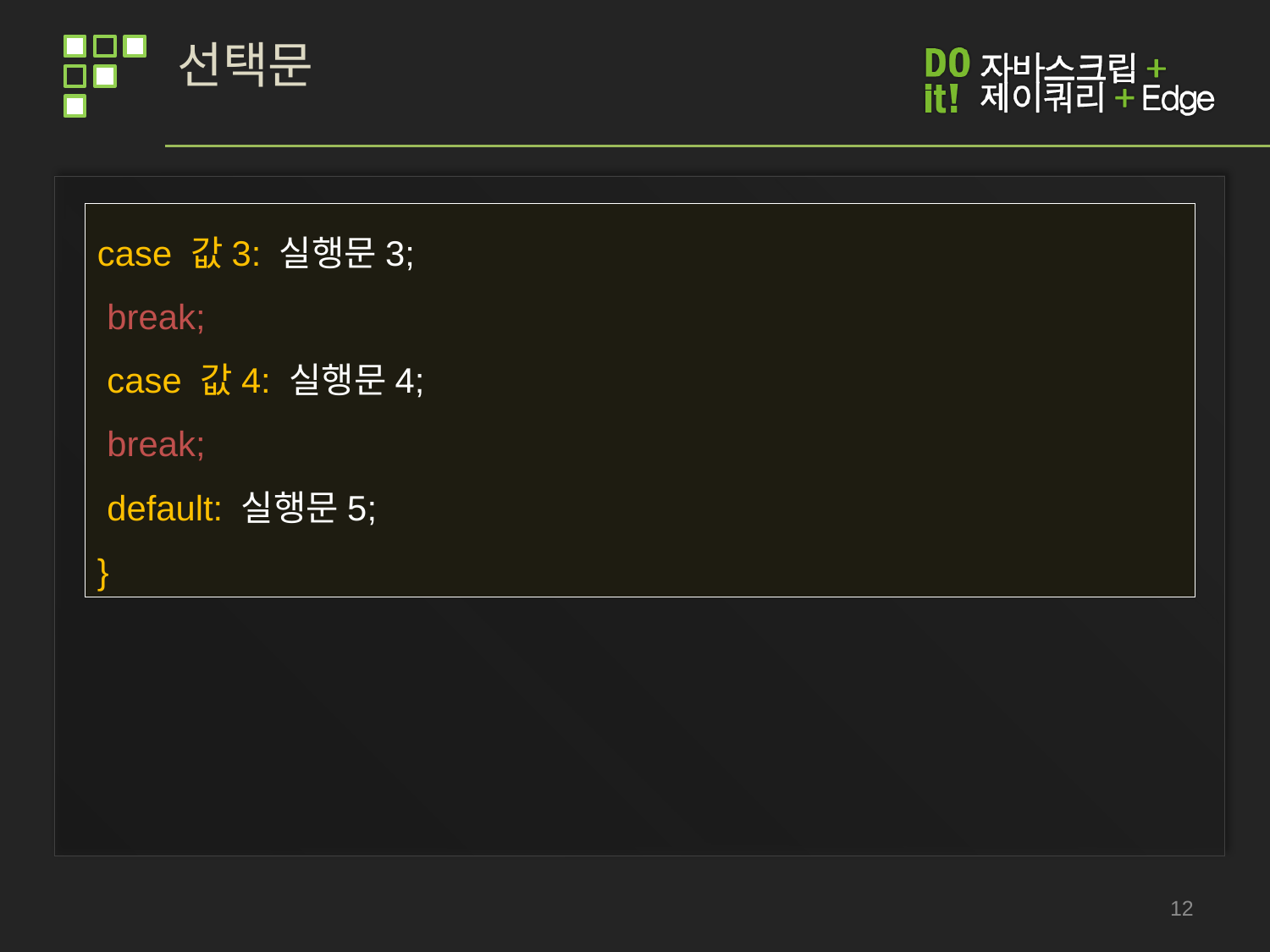

# 선택문
case 값3: 실행문3;
 break;
 case 값4: 실행문4;
 break;
 default: 실행문5;
}
12